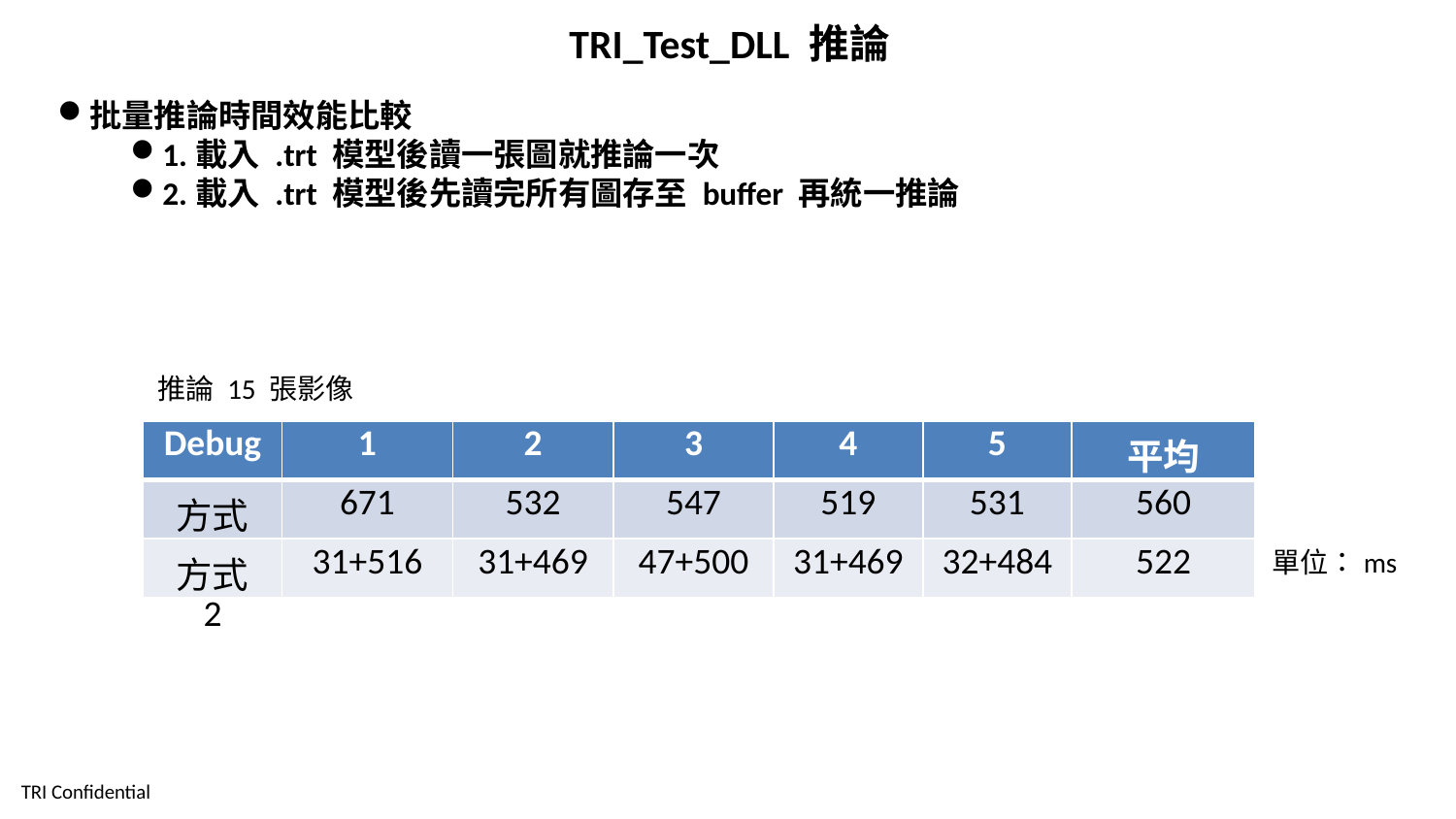

TRI_Test_DLL 推論
批量推論時間效能比較
1.載入 .trt 模型後讀一張圖就推論一次
2.載入 .trt 模型後先讀完所有圖存至 buffer 再統一推論

推論 15 張影像
| Debug | 1 | 2 | 3 | 4 | 5 | 平均 |
| --- | --- | --- | --- | --- | --- | --- |
| 方式 1 | 671 | 532 | 547 | 519 | 531 | 560 |
| 方式 2 | 31+516 | 31+469 | 47+500 | 31+469 | 32+484 | 522 |
單位：ms
29
TRI Confidential